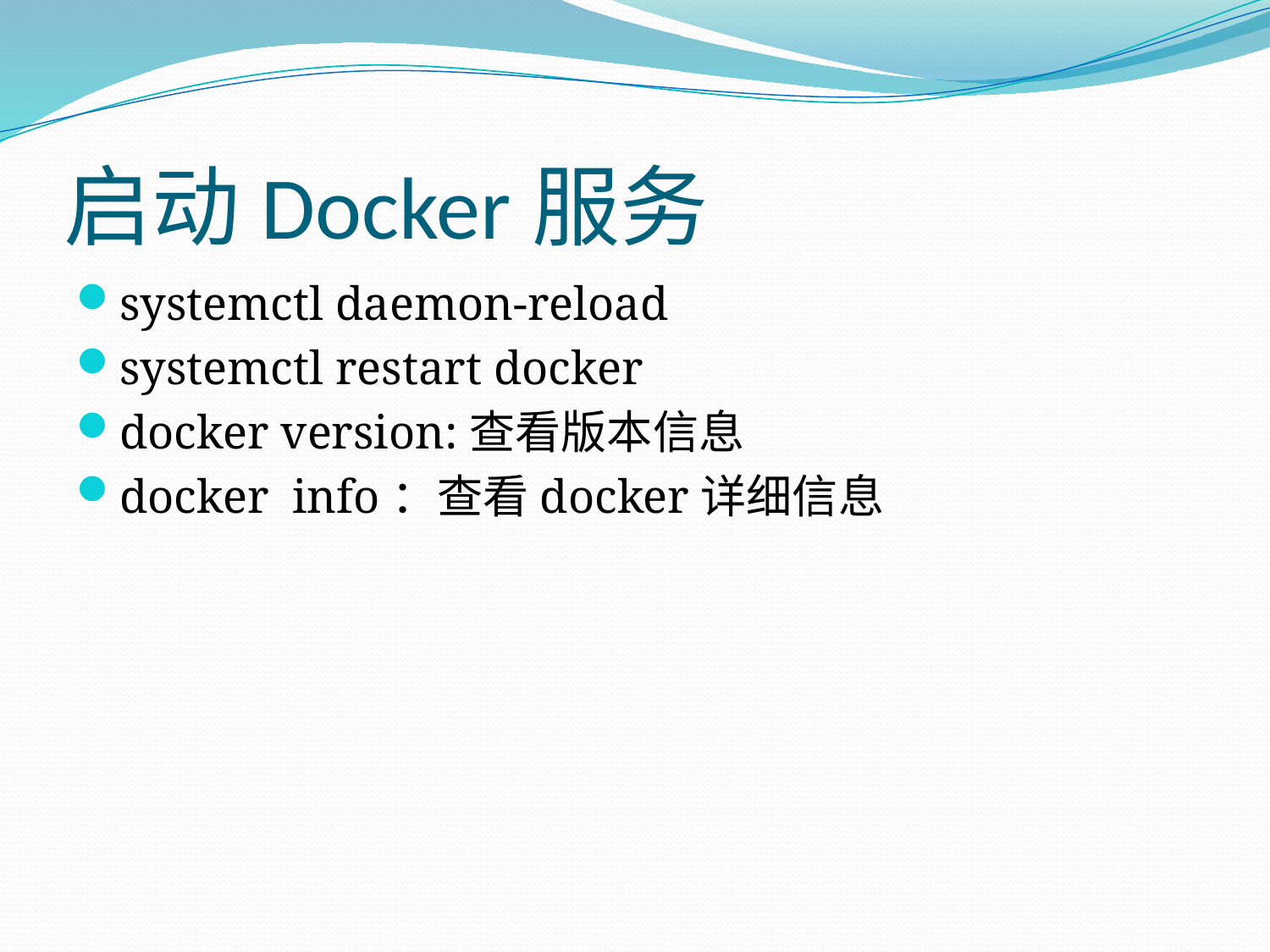

# 启动Docker服务
systemctl daemon-reload
systemctl restart docker
docker version:查看版本信息
docker  info：查看docker详细信息